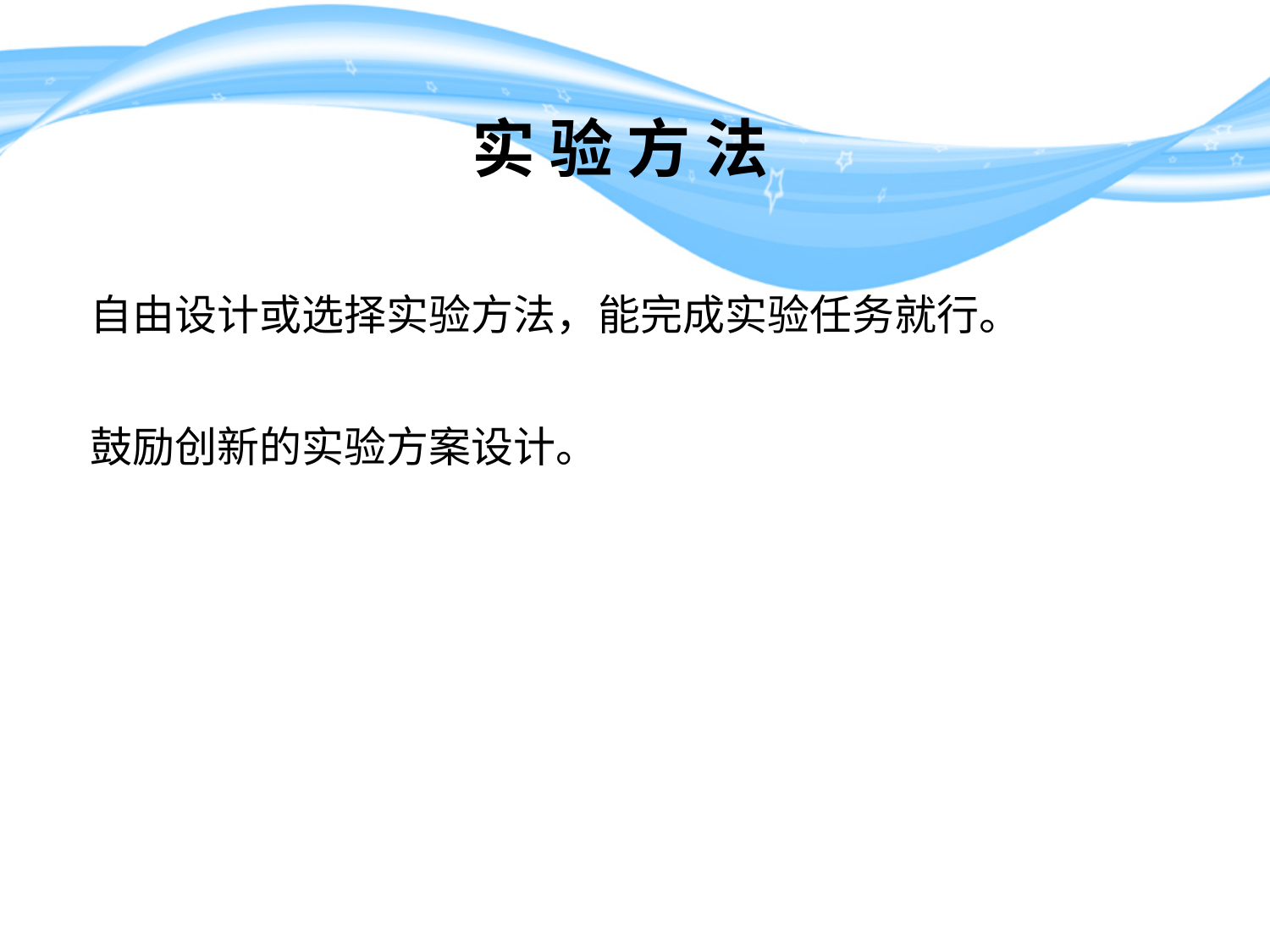

实 验 方 法
自由设计或选择实验方法，能完成实验任务就行。

鼓励创新的实验方案设计。
5